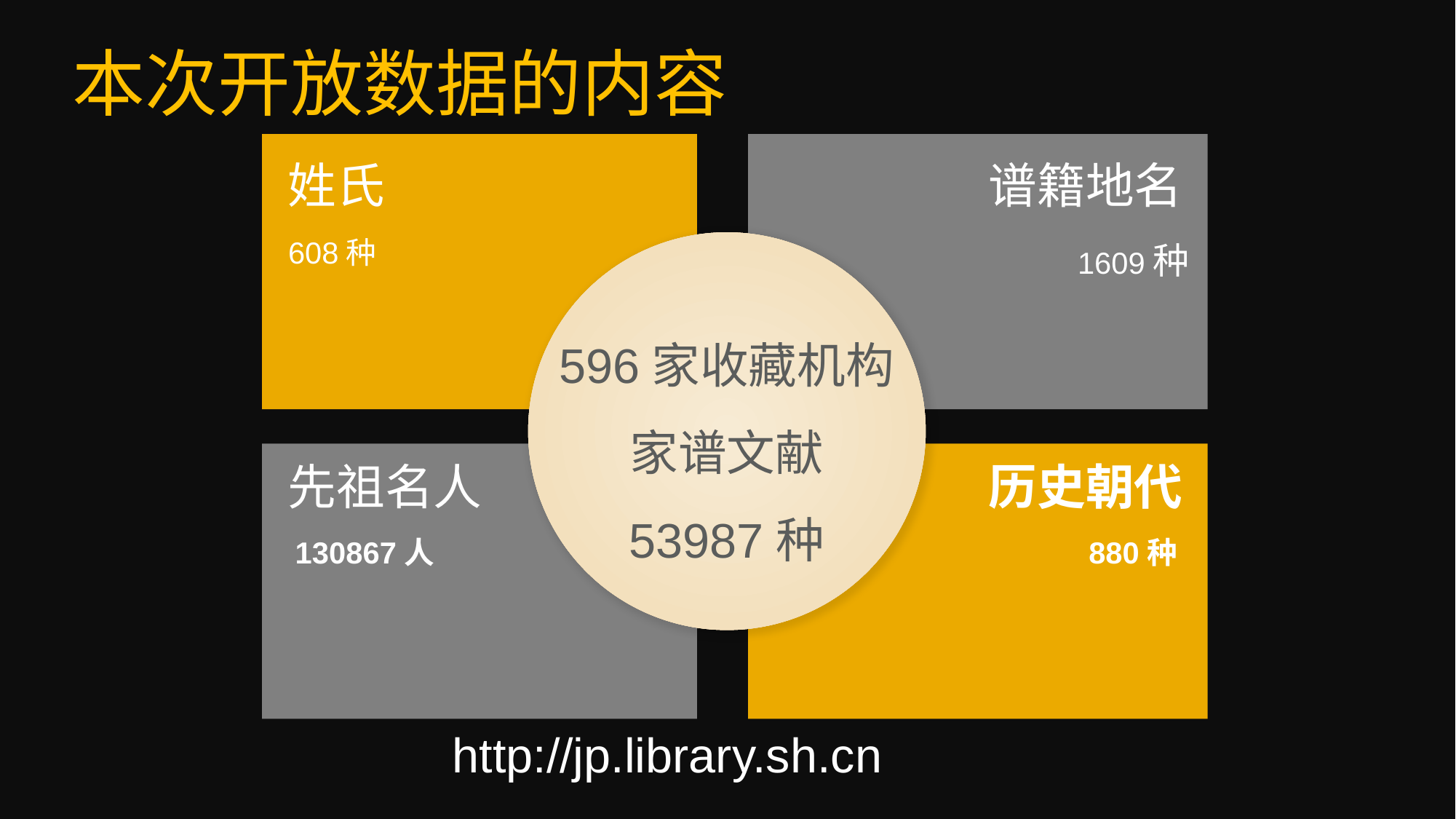

本次开放数据的内容

谱籍地名
姓氏
608种

1609种
596家收藏机构
家谱文献
53987种

先祖名人
历史朝代
130867人
880种
http://jp.library.sh.cn